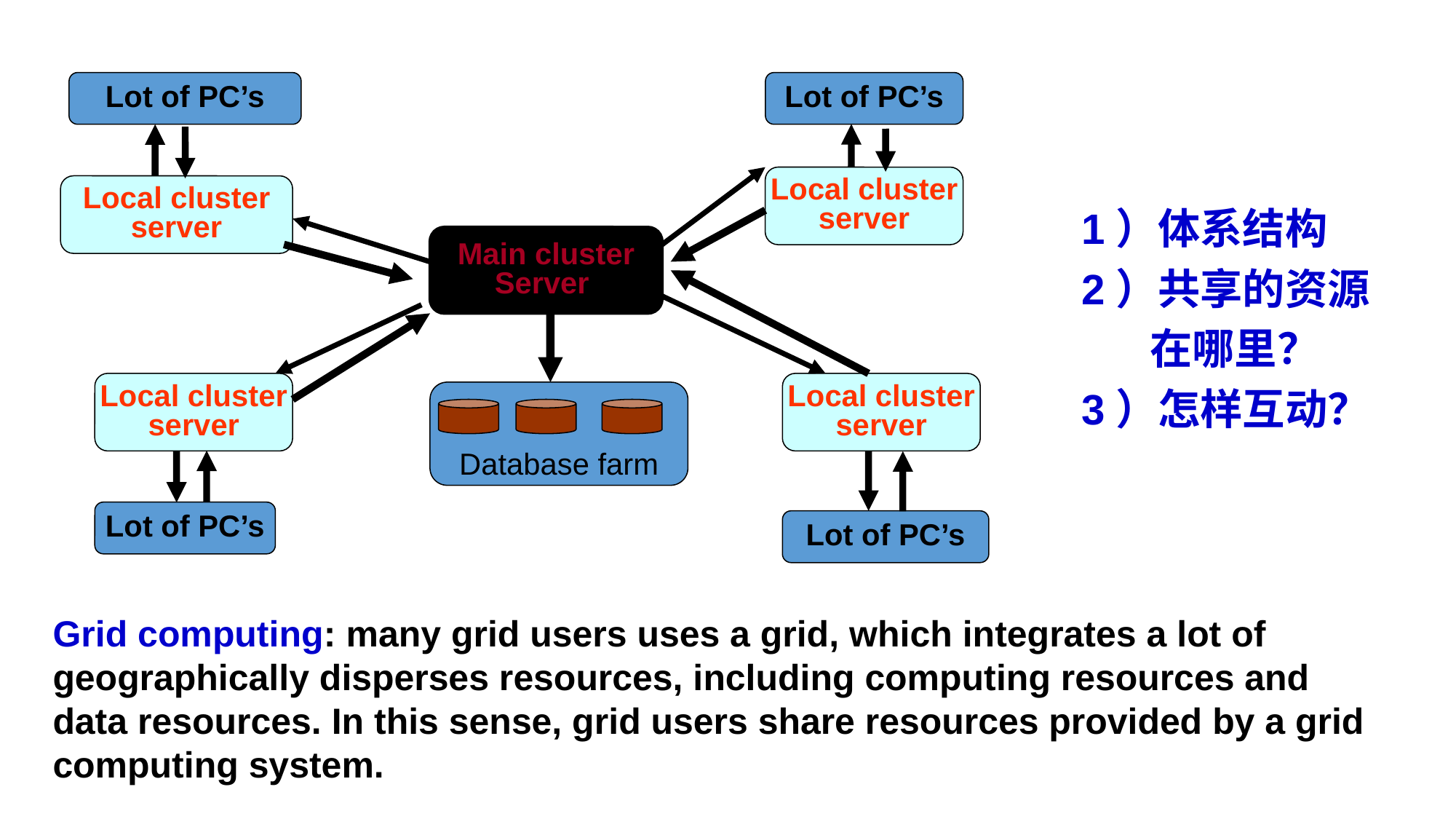

# Comparison of the Internet related Software Architectures
Lot of PC’s
Lot of PC’s

Local cluster
server
Local cluster
server
1）体系结构
2）共享的资源
      在哪里？
3）怎样互动？

Main cluster
Server

Local cluster
server
Local cluster
server

Database farm

Lot of PC’s
Lot of PC’s
Grid computing: many grid users uses a grid, which integrates a lot of geographically disperses resources, including computing resources and  data resources. In this sense, grid users share resources provided by a grid computing system.